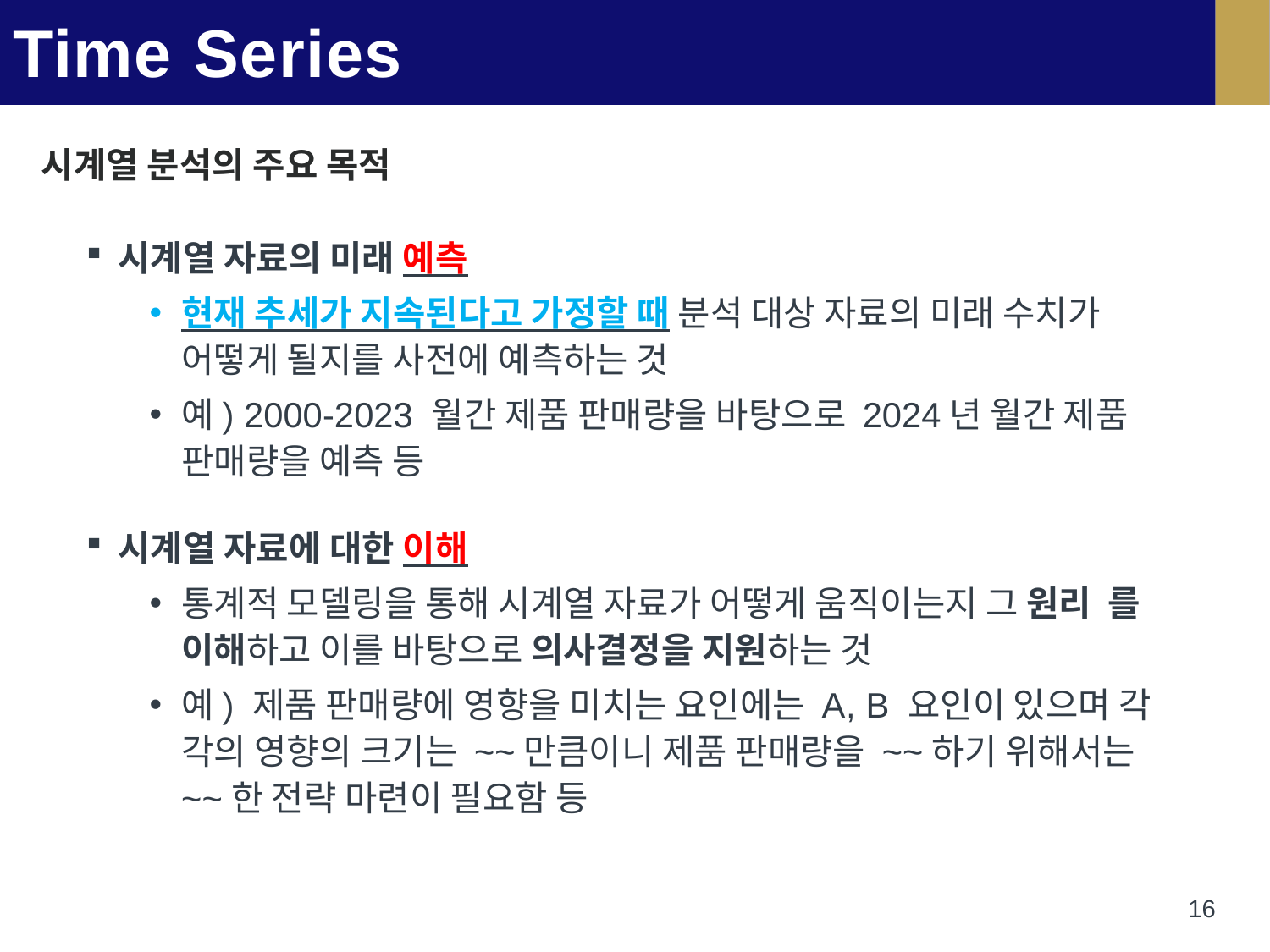

# Time Series Analysis
시계열 분석의 주요 목적

시계열 자료의 미래 예측
현재 추세가 지속된다고 가정할 때 분석 대상 자료의 미래 수치가  어떻게 될지를 사전에 예측하는 것
예) 2000-2023 월간 제품 판매량을 바탕으로 2024년 월간 제품  판매량을 예측 등

시계열 자료에 대한 이해
통계적 모델링을 통해 시계열 자료가 어떻게 움직이는지 그 원리  를 이해하고 이를 바탕으로 의사결정을 지원하는 것
예) 제품 판매량에 영향을 미치는 요인에는 A, B 요인이 있으며 각  각의 영향의 크기는 ~~만큼이니 제품 판매량을 ~~하기 위해서는
~~한 전략 마련이 필요함 등
16